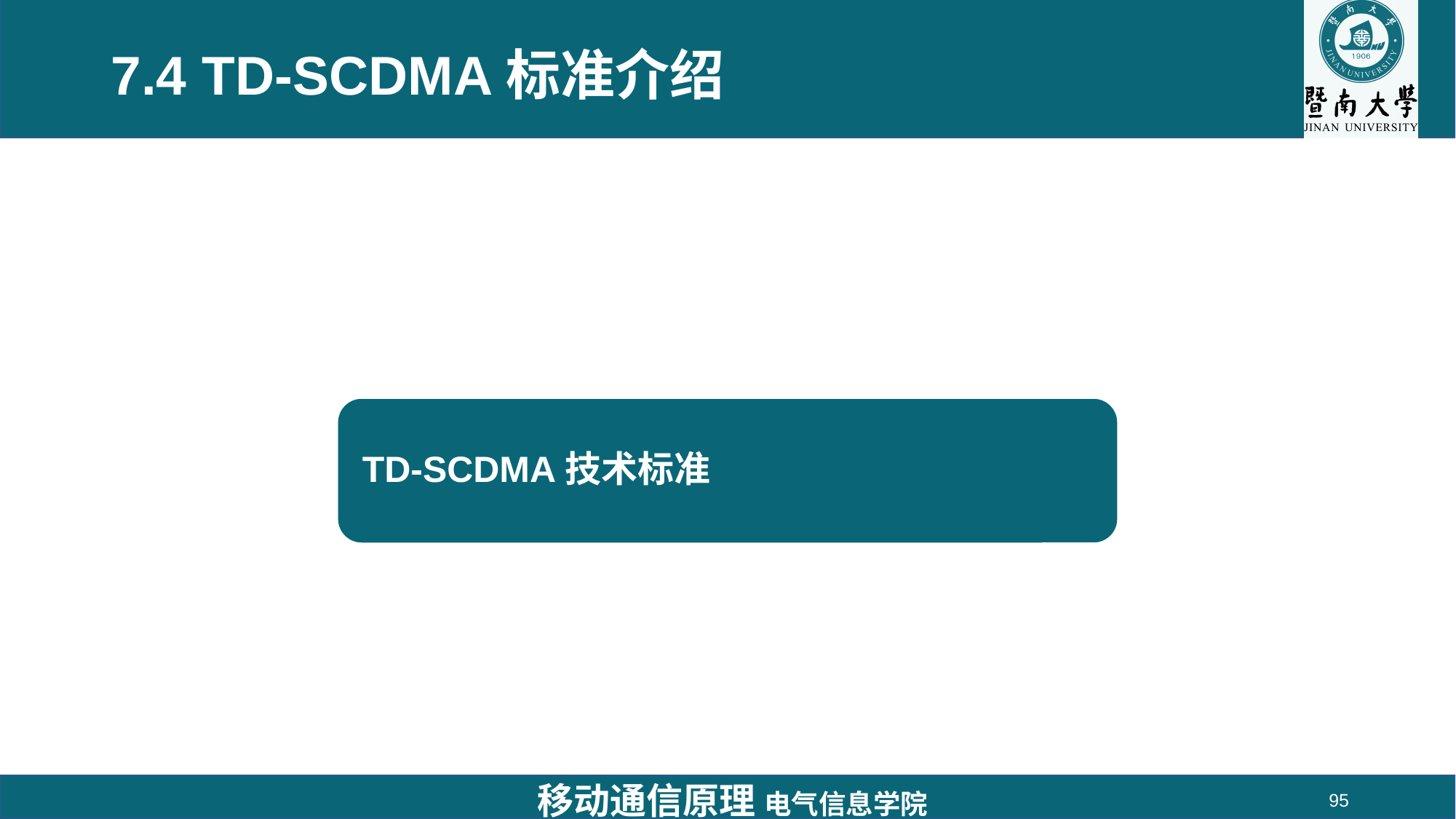

# 7.4 TD-SCDMA标准介绍
TD-SCDMA技术标准
移动通信原理 电气信息学院
95